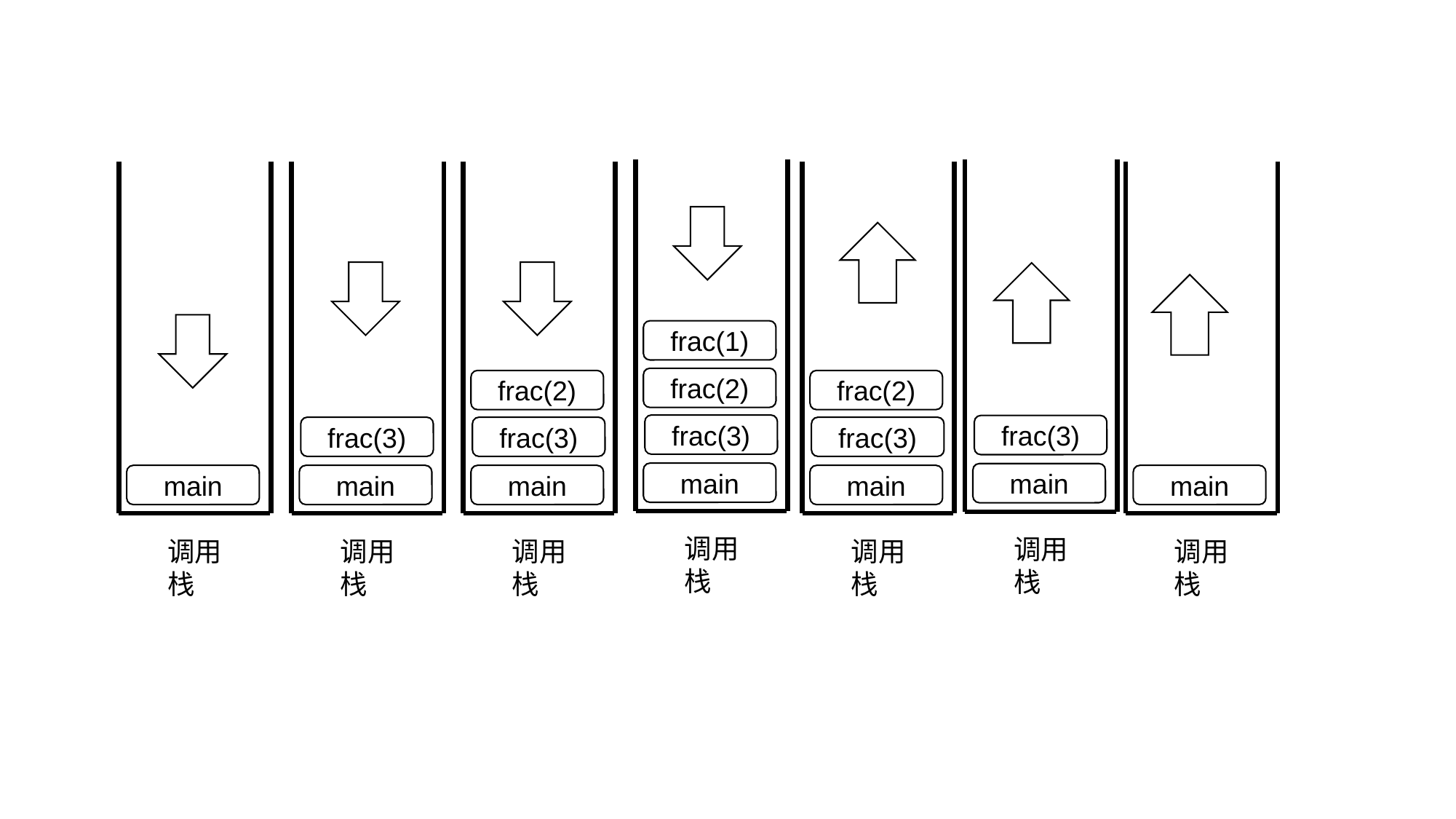

frac(1)
frac(2)
frac(2)
frac(2)
frac(3)
frac(3)
frac(3)
frac(3)
frac(3)
main
main
main
main
main
main
main
调用栈
调用栈
调用栈
调用栈
调用栈
调用栈
调用栈